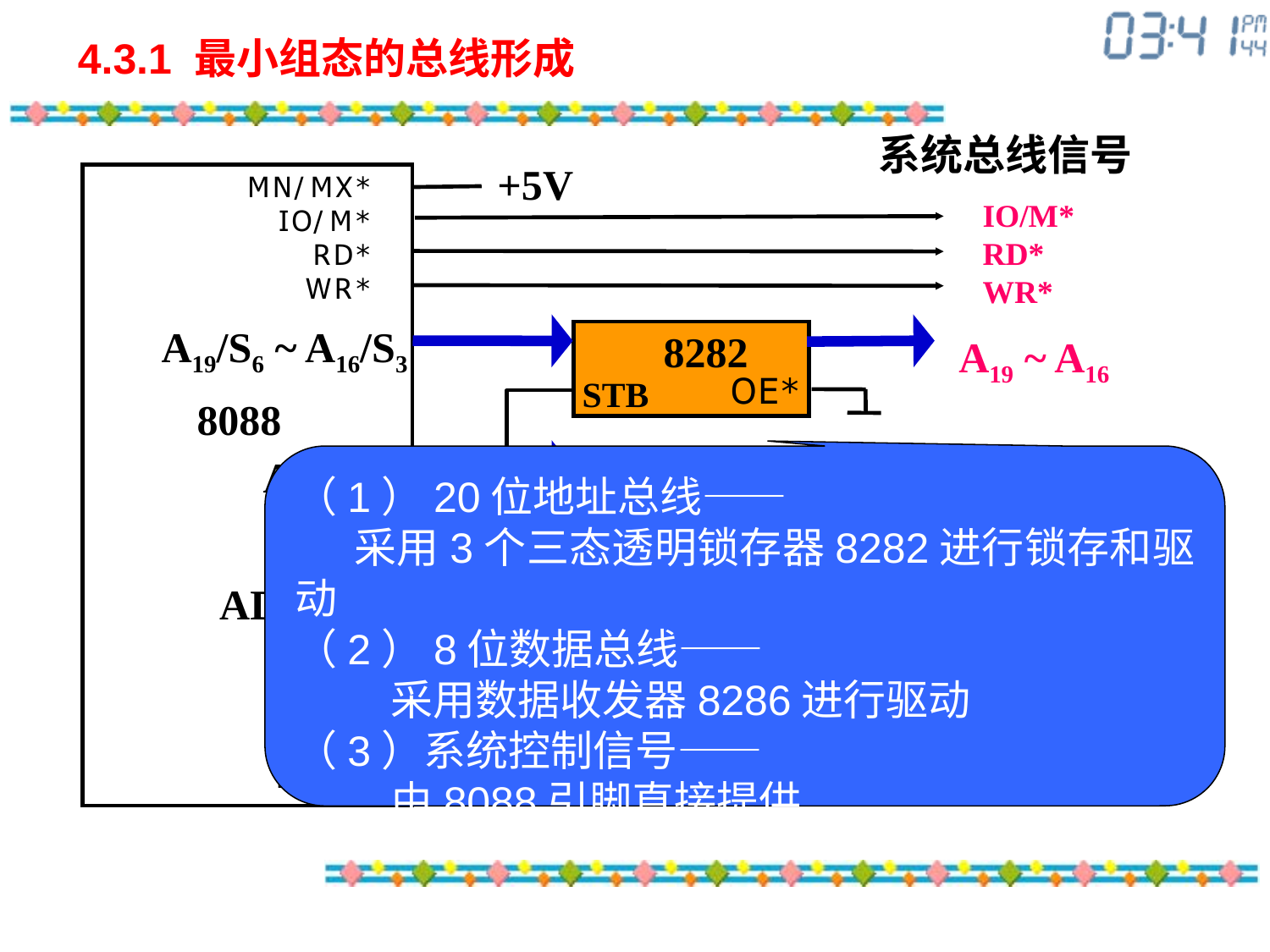

# 4.3.1 最小组态的总线形成
系统总线信号
+5V
MN/MX*
IO/M*
RD*
WR*

IO/M*
RD*
WR*

A19/S6 ~ A16/S3

8282
A19 ~ A16

OE*

STB

8088

A15 ~ A8

8282
A15 ~ A8

OE*

STB

A7 ~ A0

AD7 ~ AD0
8282

OE*
STB
ALE

8286
D7 ~ D0
DT/R*
DEN*
T
OE*

（1）20位地址总线——
     采用3个三态透明锁存器8282进行锁存和驱动
（2）8位数据总线——
         采用数据收发器8286进行驱动
（3）系统控制信号——
         由8088引脚直接提供